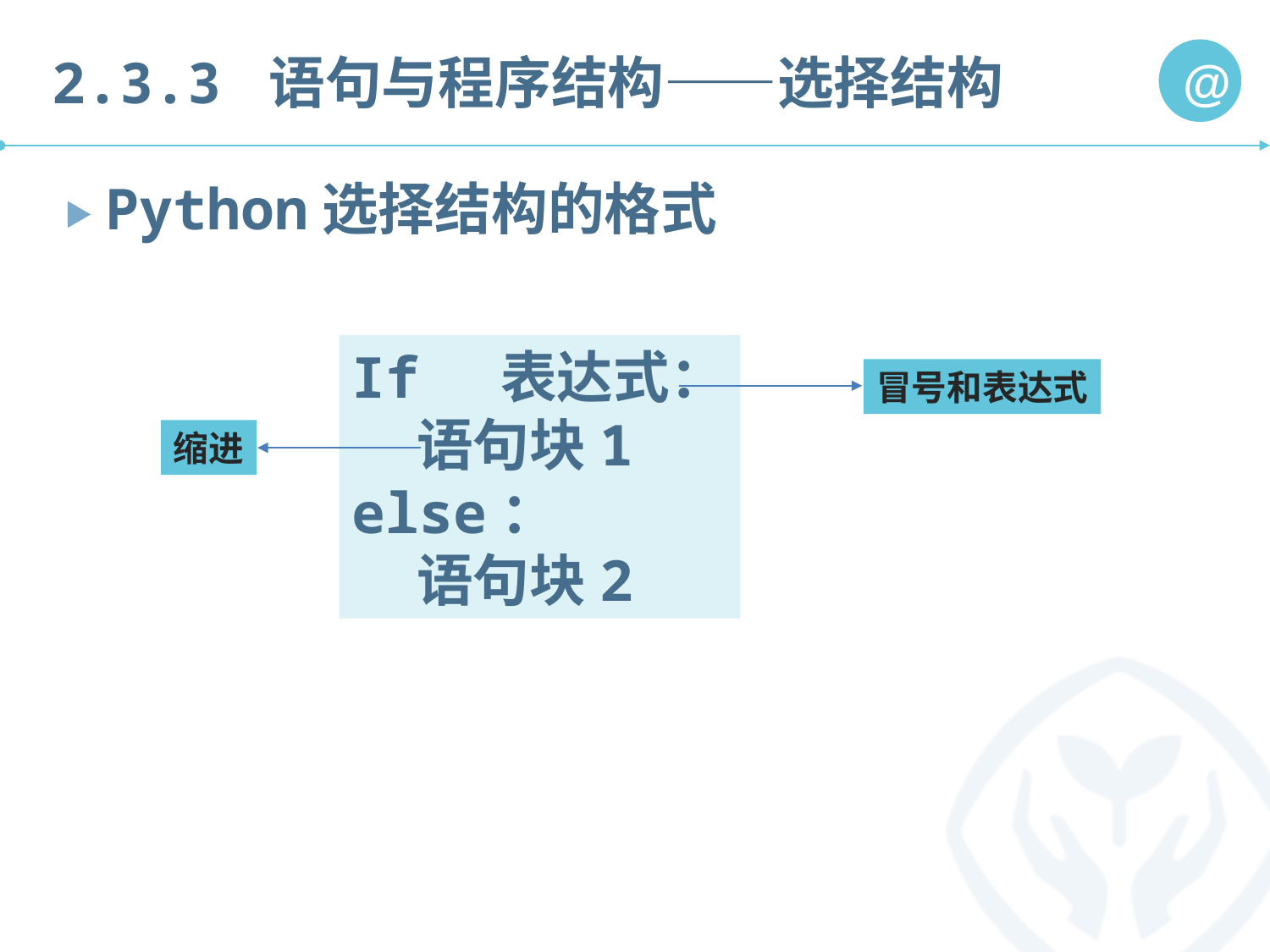

2.3.3 语句与程序结构——选择结构
Python选择结构的格式

If  表达式：
    语句块1
else：
    语句块2
冒号和表达式
缩进